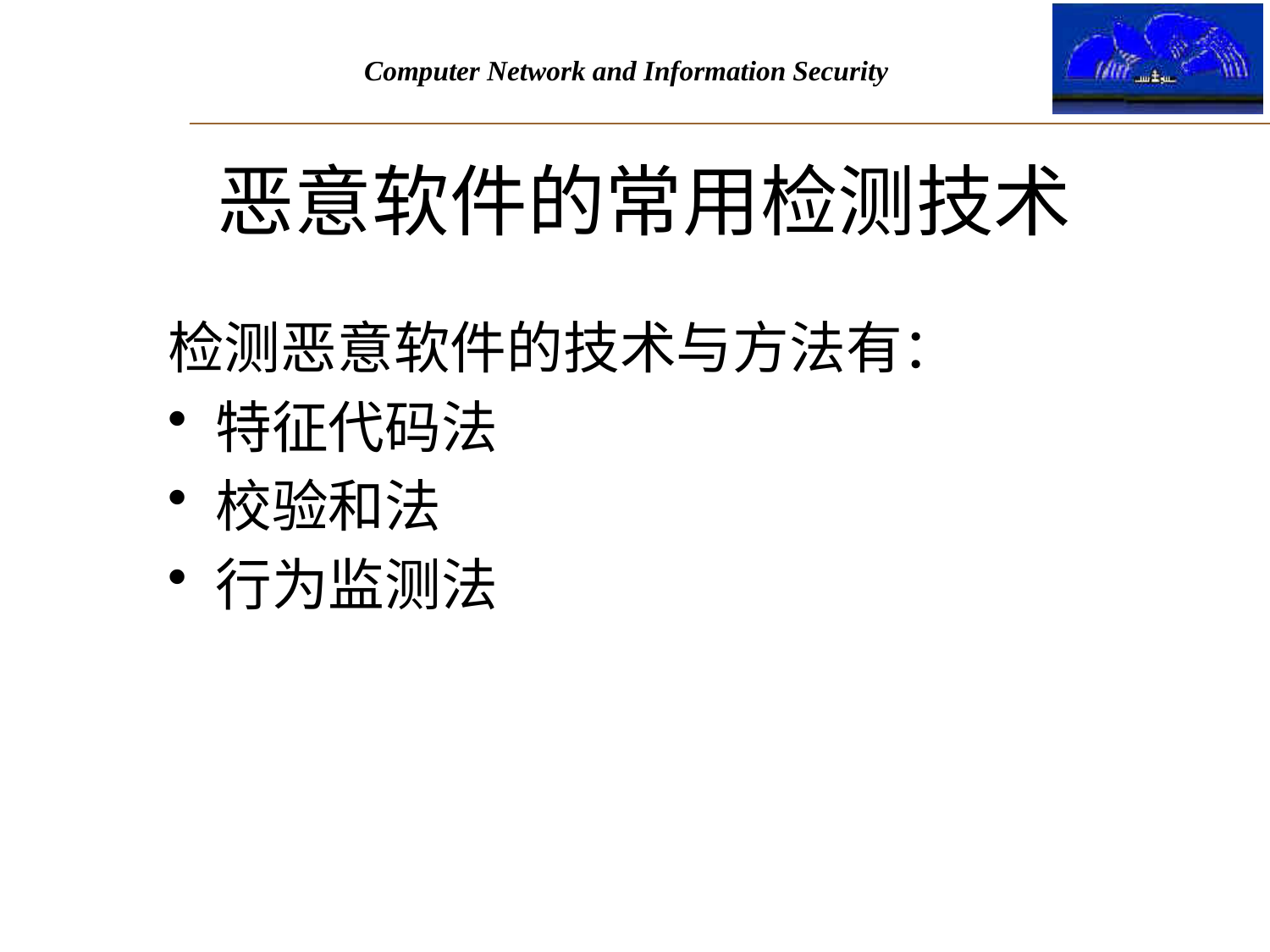

# 恶意软件的常用检测技术
检测恶意软件的技术与方法有：
特征代码法
校验和法
行为监测法